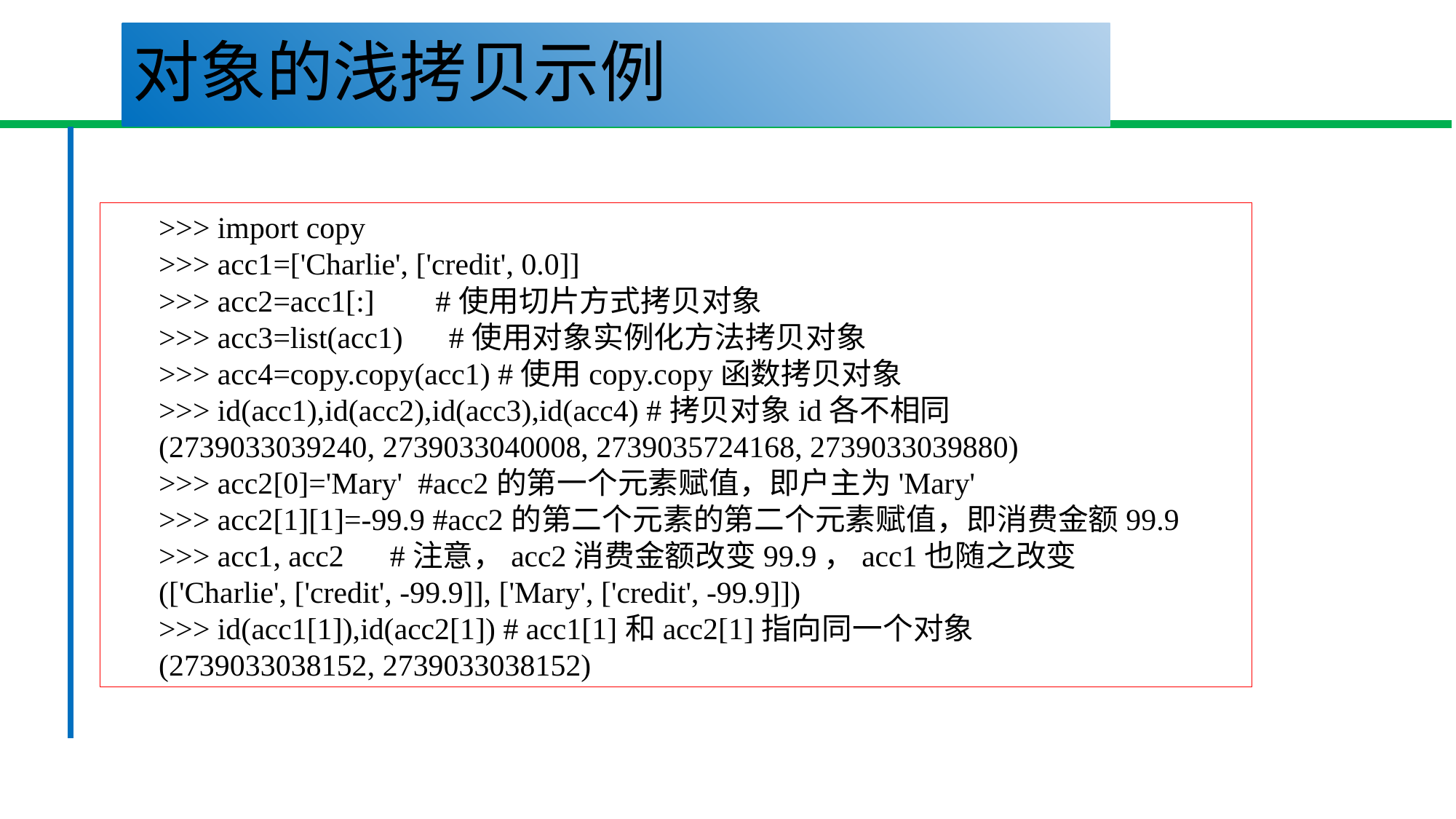

# 对象的浅拷贝示例
>>> import copy
>>> acc1=['Charlie', ['credit', 0.0]]
>>> acc2=acc1[:]        #使用切片方式拷贝对象
>>> acc3=list(acc1)      #使用对象实例化方法拷贝对象
>>> acc4=copy.copy(acc1) #使用copy.copy函数拷贝对象
>>> id(acc1),id(acc2),id(acc3),id(acc4) #拷贝对象id各不相同
(2739033039240, 2739033040008, 2739035724168, 2739033039880)
>>> acc2[0]='Mary'  #acc2的第一个元素赋值，即户主为'Mary'
>>> acc2[1][1]=-99.9 #acc2的第二个元素的第二个元素赋值，即消费金额99.9
>>> acc1, acc2      #注意，acc2消费金额改变99.9，acc1也随之改变
(['Charlie', ['credit', -99.9]], ['Mary', ['credit', -99.9]])
>>> id(acc1[1]),id(acc2[1]) # acc1[1]和acc2[1]指向同一个对象
(2739033038152, 2739033038152)